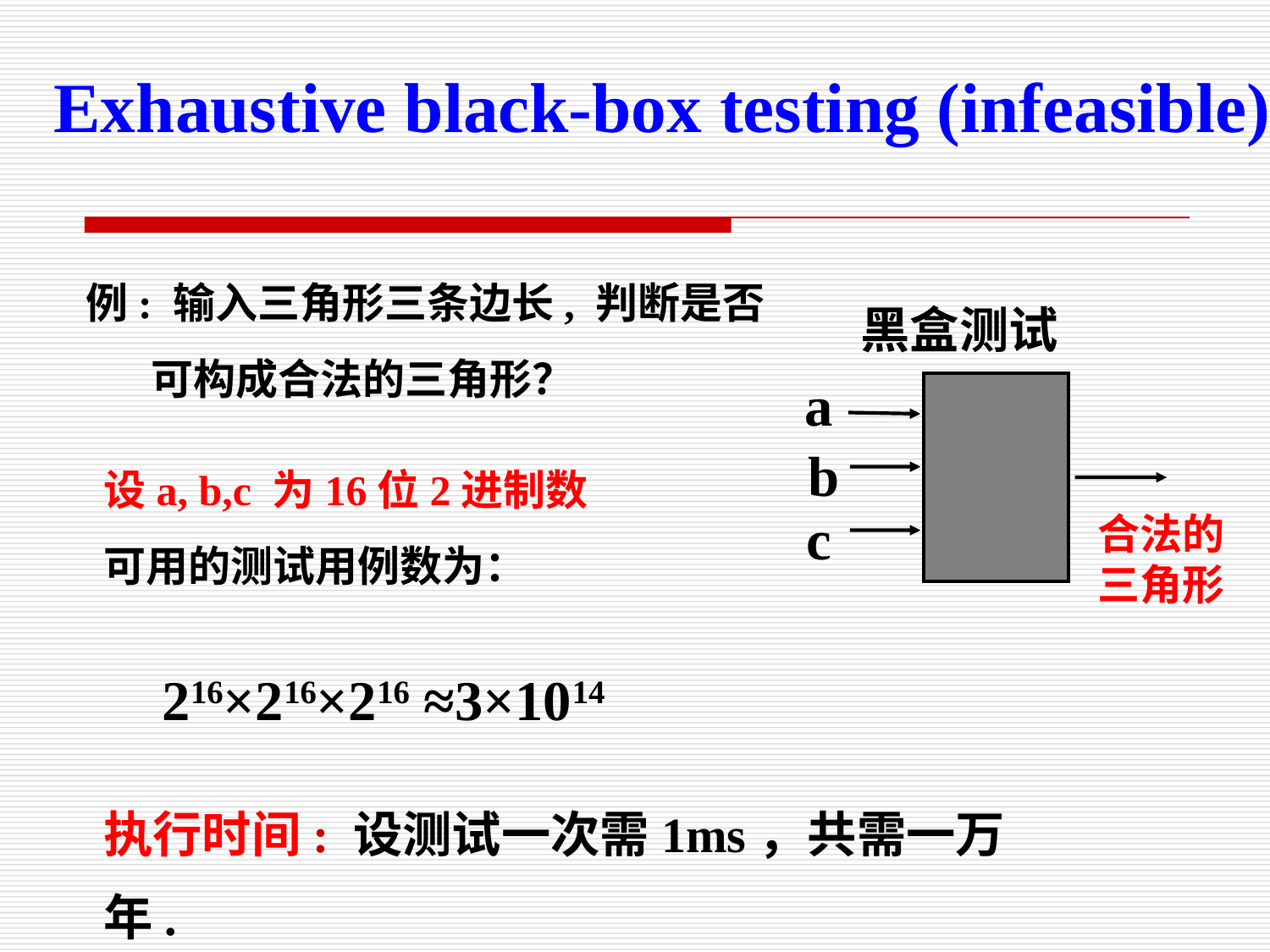

Exhaustive black-box testing (infeasible)
例: 输入三角形三条边长, 判断是否可构成合法的三角形？
黑盒测试
a

设a, b,c 为16位2进制数
可用的测试用例数为：
b

c
合法的三角形

216×216×216 ≈3×1014
执行时间: 设测试一次需1ms，共需一万年.